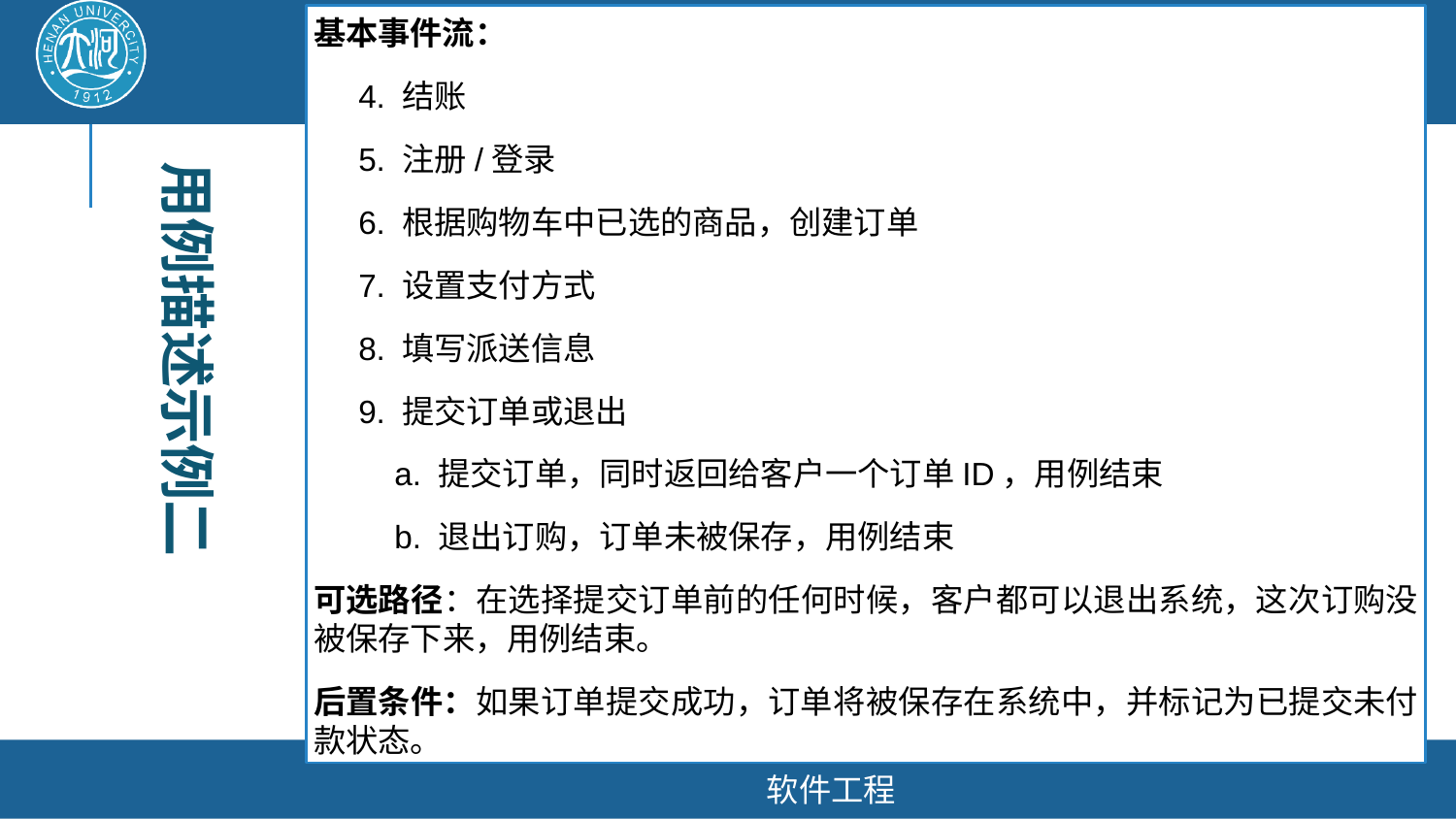

基本事件流：
     4. 结账
     5. 注册/登录
     6. 根据购物车中已选的商品，创建订单
     7. 设置支付方式
     8. 填写派送信息
     9. 提交订单或退出
         a. 提交订单，同时返回给客户一个订单ID，用例结束
         b. 退出订购，订单未被保存，用例结束
可选路径：在选择提交订单前的任何时候，客户都可以退出系统，这次订购没被保存下来，用例结束。
后置条件：如果订单提交成功，订单将被保存在系统中，并标记为已提交未付款状态。
用例描述示例二

软件工程
67